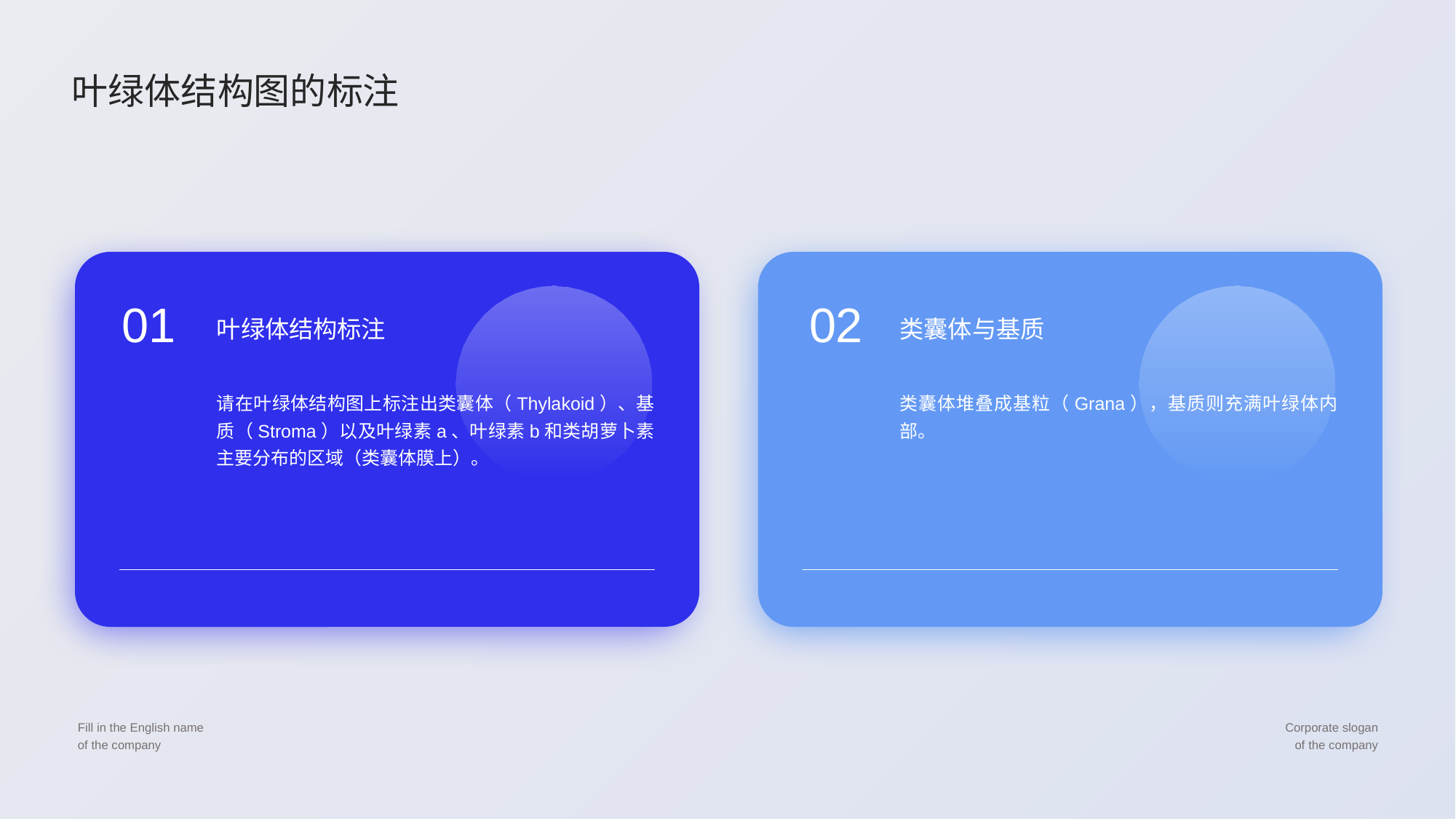

叶绿体结构图的标注

01
02
叶绿体结构标注
类囊体与基质
请在叶绿体结构图上标注出类囊体（Thylakoid）、基质（Stroma）以及叶绿素a、叶绿素b和类胡萝卜素主要分布的区域（类囊体膜上）。
类囊体堆叠成基粒（Grana），基质则充满叶绿体内部。
Fill in the English name
of the company
Corporate slogan
of the company